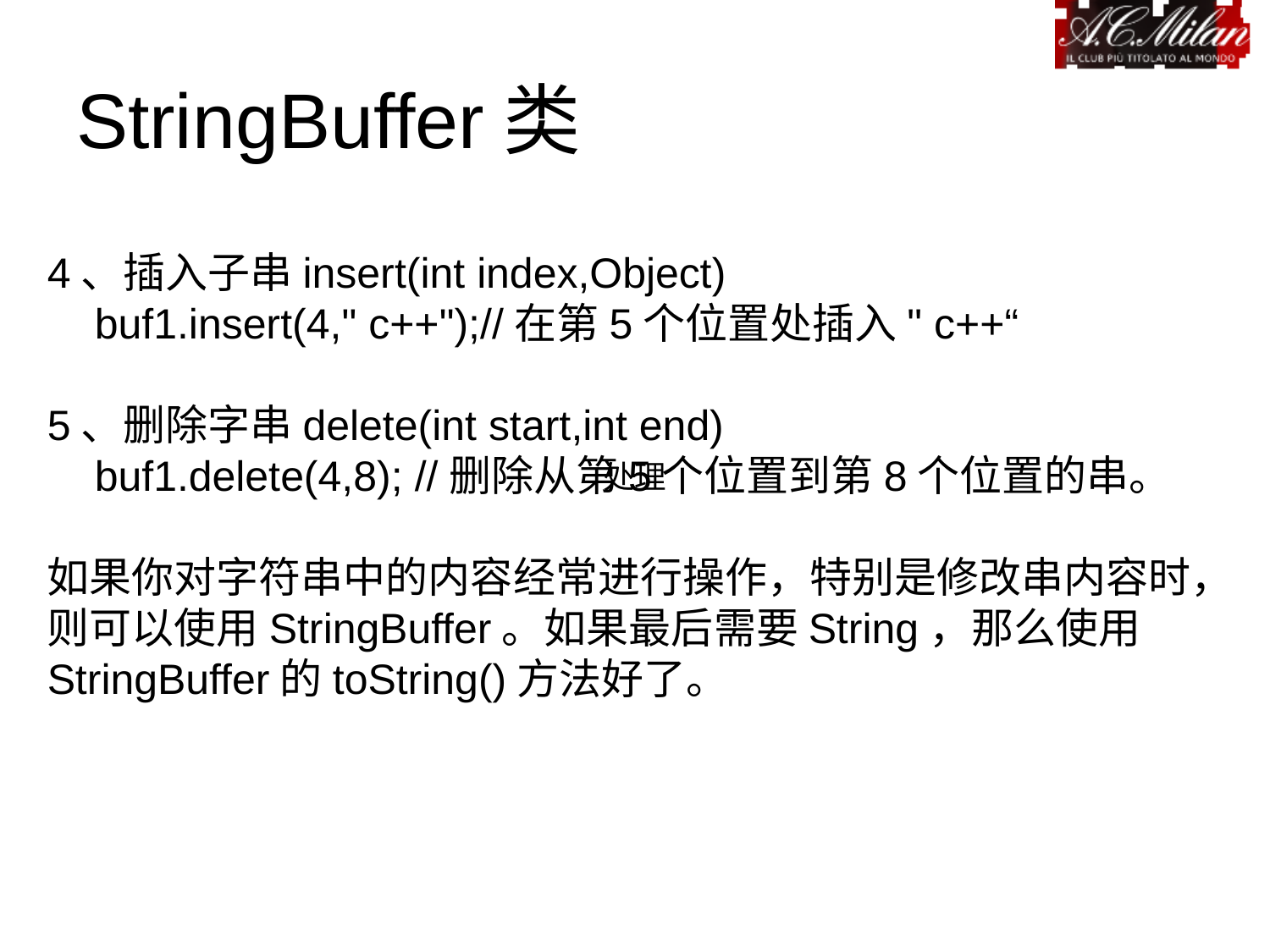

StringBuffer类

4、插入子串insert(int index,Object)
    buf1.insert(4," c++");//在第5个位置处插入" c++“

5、删除字串delete(int start,int end)
    buf1.delete(4,8); //删除从第5个位置到第8个位置的串。

如果你对字符串中的内容经常进行操作，特别是修改串内容时，则可以使用StringBuffer。如果最后需要String，那么使用StringBuffer的toString()方法好了。
处理